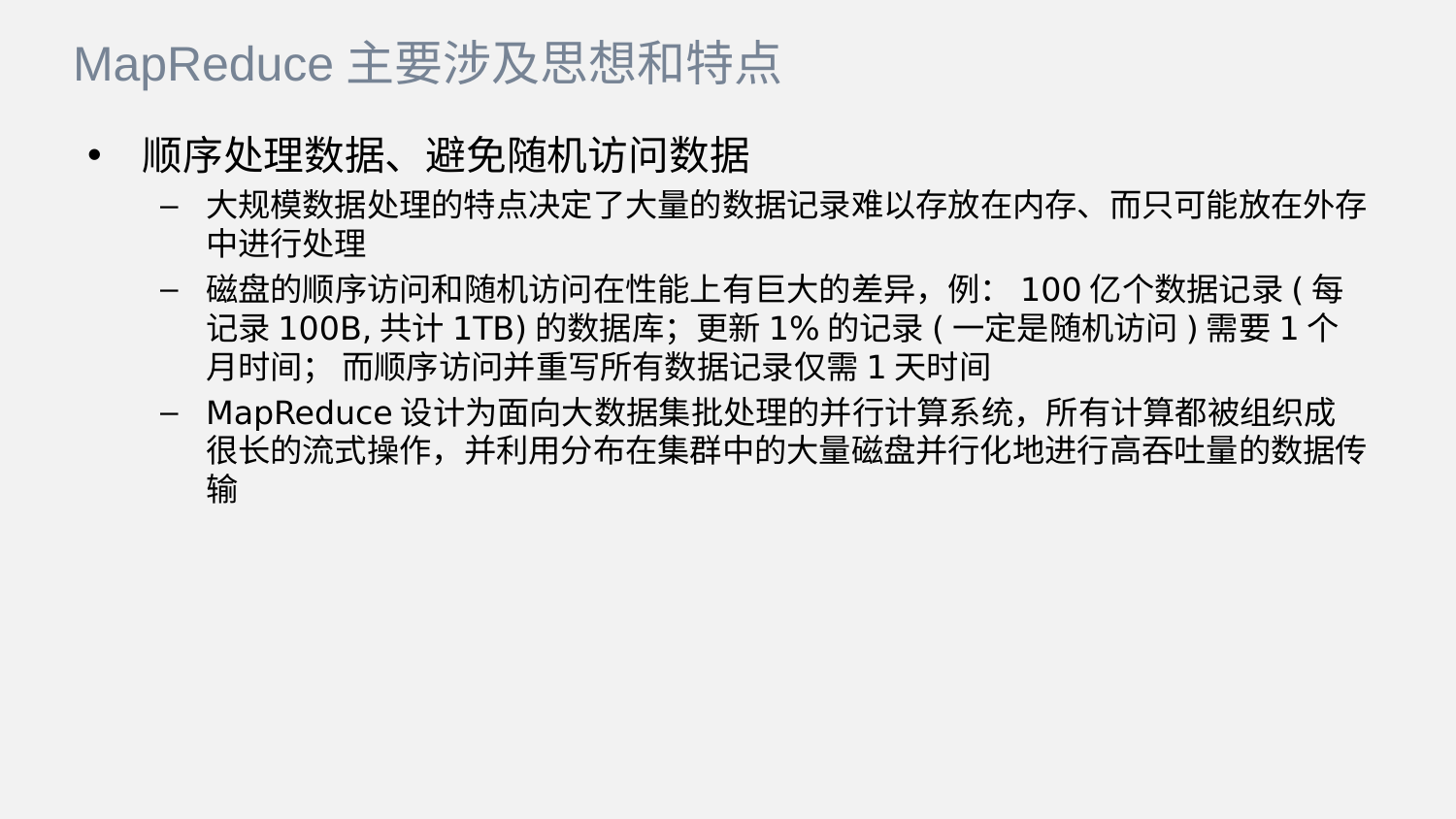

MapReduce主要涉及思想和特点
顺序处理数据、避免随机访问数据
大规模数据处理的特点决定了大量的数据记录难以存放在内存、而只可能放在外存中进行处理
磁盘的顺序访问和随机访问在性能上有巨大的差异，例：100亿个数据记录(每记录100B,共计1TB)的数据库；更新1%的记录(一定是随机访问)需要1个月时间； 而顺序访问并重写所有数据记录仅需1天时间
MapReduce设计为面向大数据集批处理的并行计算系统，所有计算都被组织成很长的流式操作，并利用分布在集群中的大量磁盘并行化地进行高吞吐量的数据传输